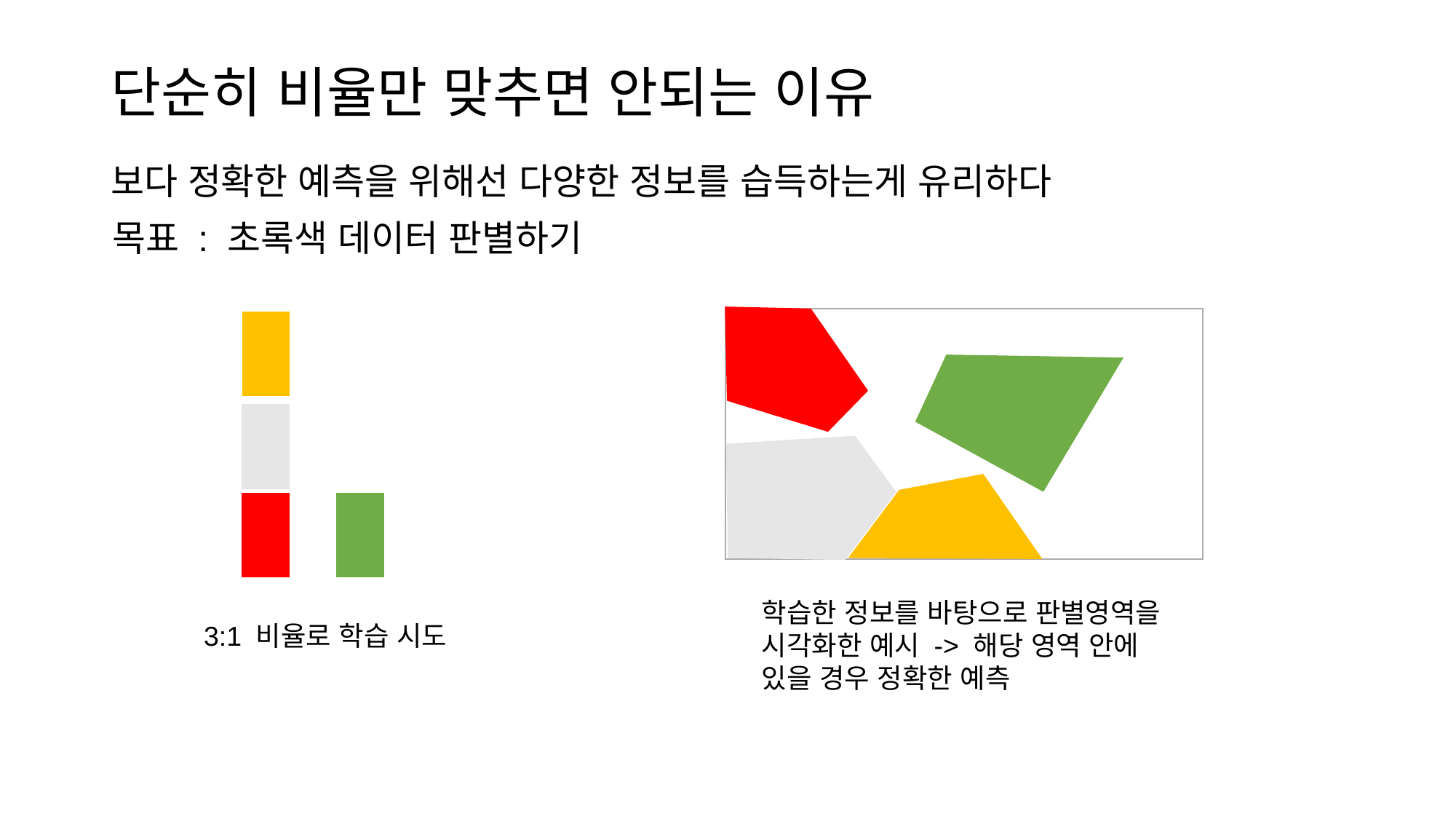

# 단순히 비율만 맞추면 안되는 이유
보다 정확한 예측을 위해선 다양한 정보를 습득하는게 유리하다

목표 : 초록색 데이터 판별하기

|  |
| --- |

|  |
| --- |

|  |
| --- |
|  |
| --- |
학습한 정보를 바탕으로 판별영역을 시각화한 예시 -> 해당 영역 안에 있을 경우 정확한 예측
3:1 비율로 학습 시도